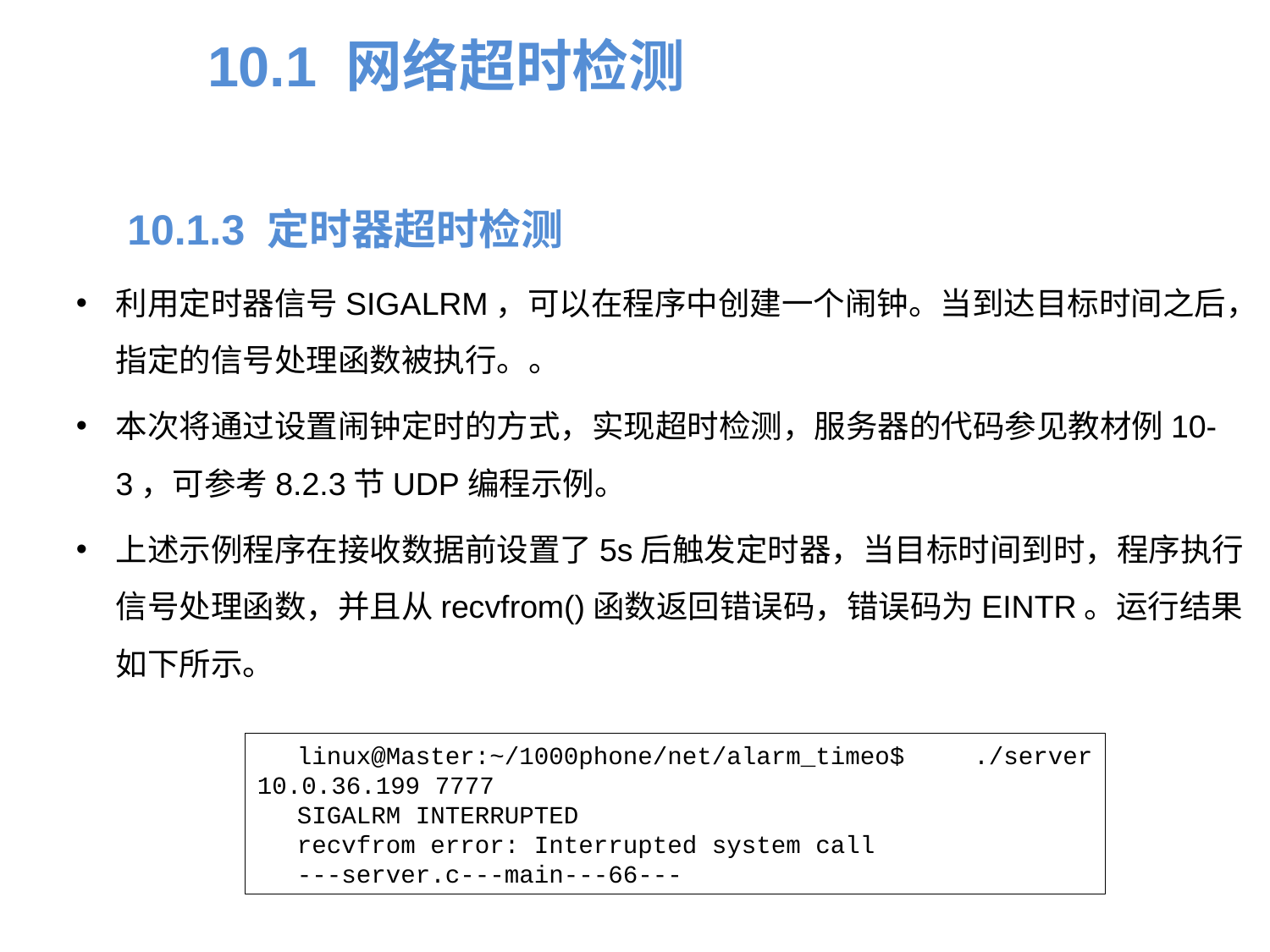

10.1 网络超时检测
10.1.3 定时器超时检测
利用定时器信号SIGALRM，可以在程序中创建一个闹钟。当到达目标时间之后，指定的信号处理函数被执行。。
本次将通过设置闹钟定时的方式，实现超时检测，服务器的代码参见教材例10-3，可参考8.2.3节UDP编程示例。
上述示例程序在接收数据前设置了5s后触发定时器，当目标时间到时，程序执行信号处理函数，并且从recvfrom()函数返回错误码，错误码为EINTR。运行结果如下所示。
linux@Master:~/1000phone/net/alarm_timeo$ ./server 10.0.36.199 7777
SIGALRM INTERRUPTED
recvfrom error: Interrupted system call
---server.c---main---66---